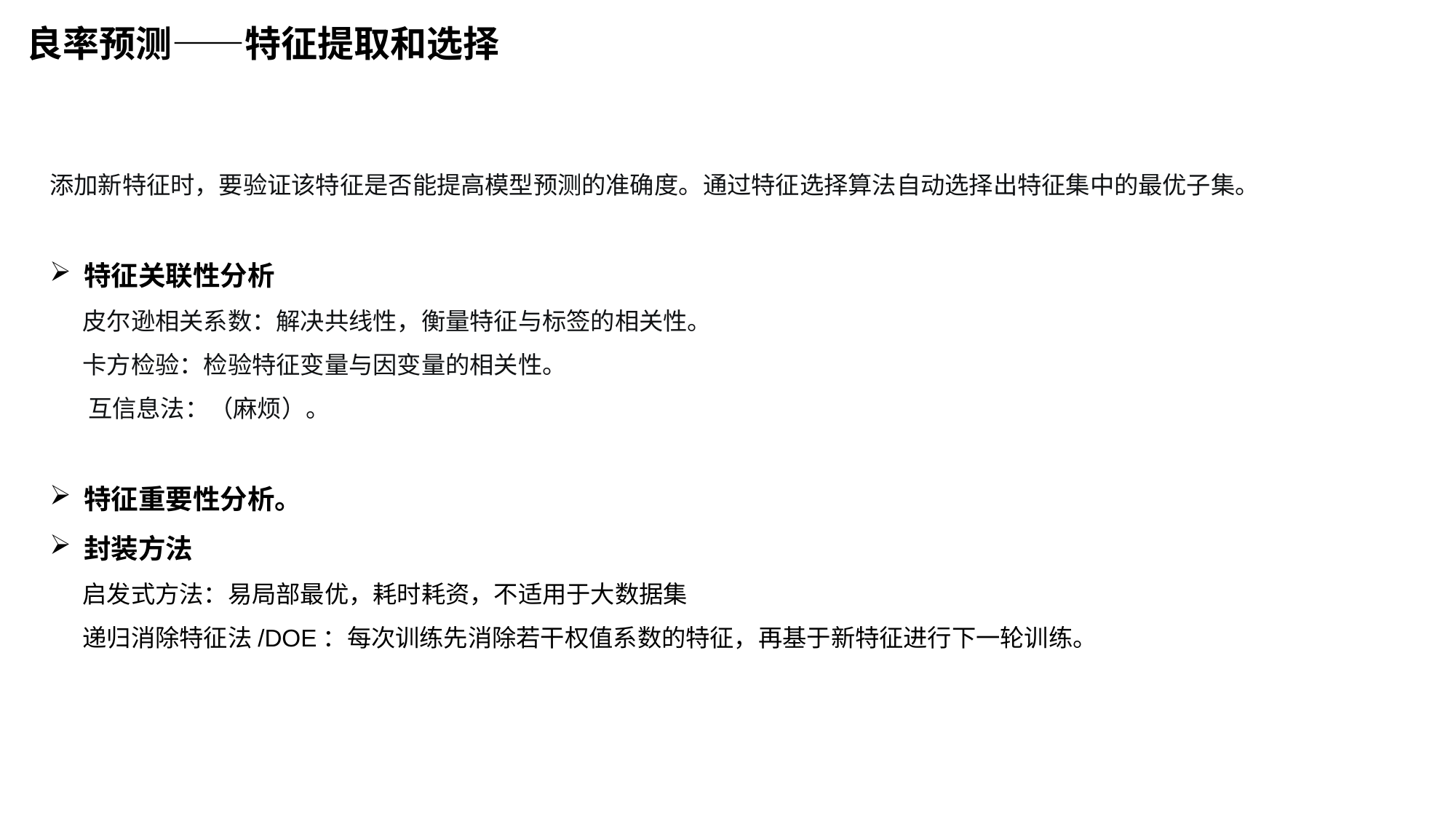

良率预测——特征提取和选择
添加新特征时，要验证该特征是否能提高模型预测的准确度。通过特征选择算法自动选择出特征集中的最优子集。

特征关联性分析
     皮尔逊相关系数：解决共线性，衡量特征与标签的相关性。
     卡方检验：检验特征变量与因变量的相关性。
      互信息法：（麻烦）。

特征重要性分析。
封装方法
     启发式方法：易局部最优，耗时耗资，不适用于大数据集
     递归消除特征法/DOE：每次训练先消除若干权值系数的特征，再基于新特征进行下一轮训练。